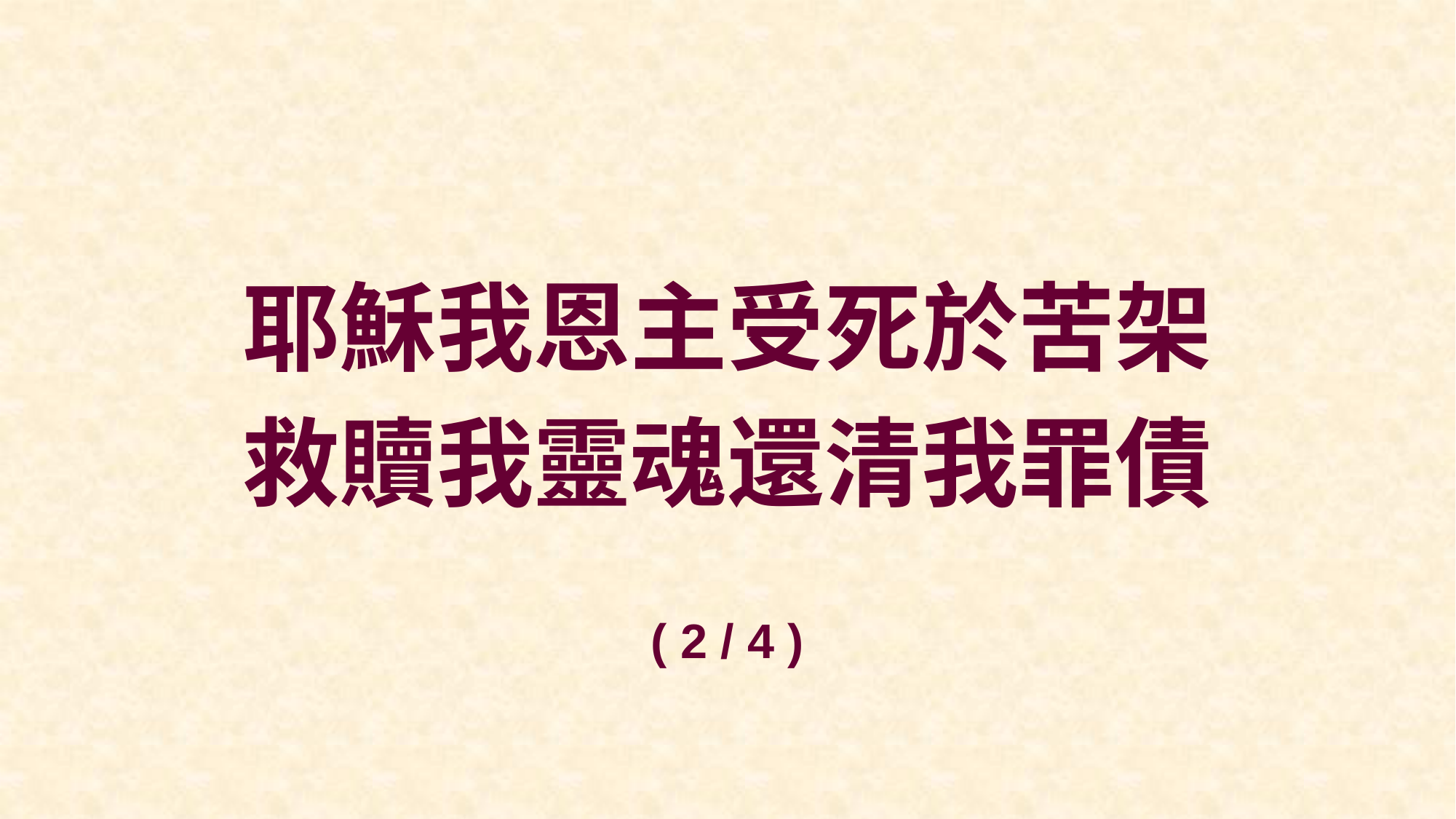

耶穌我恩主受死於苦架
救贖我靈魂還清我罪債
( 2 / 4 )